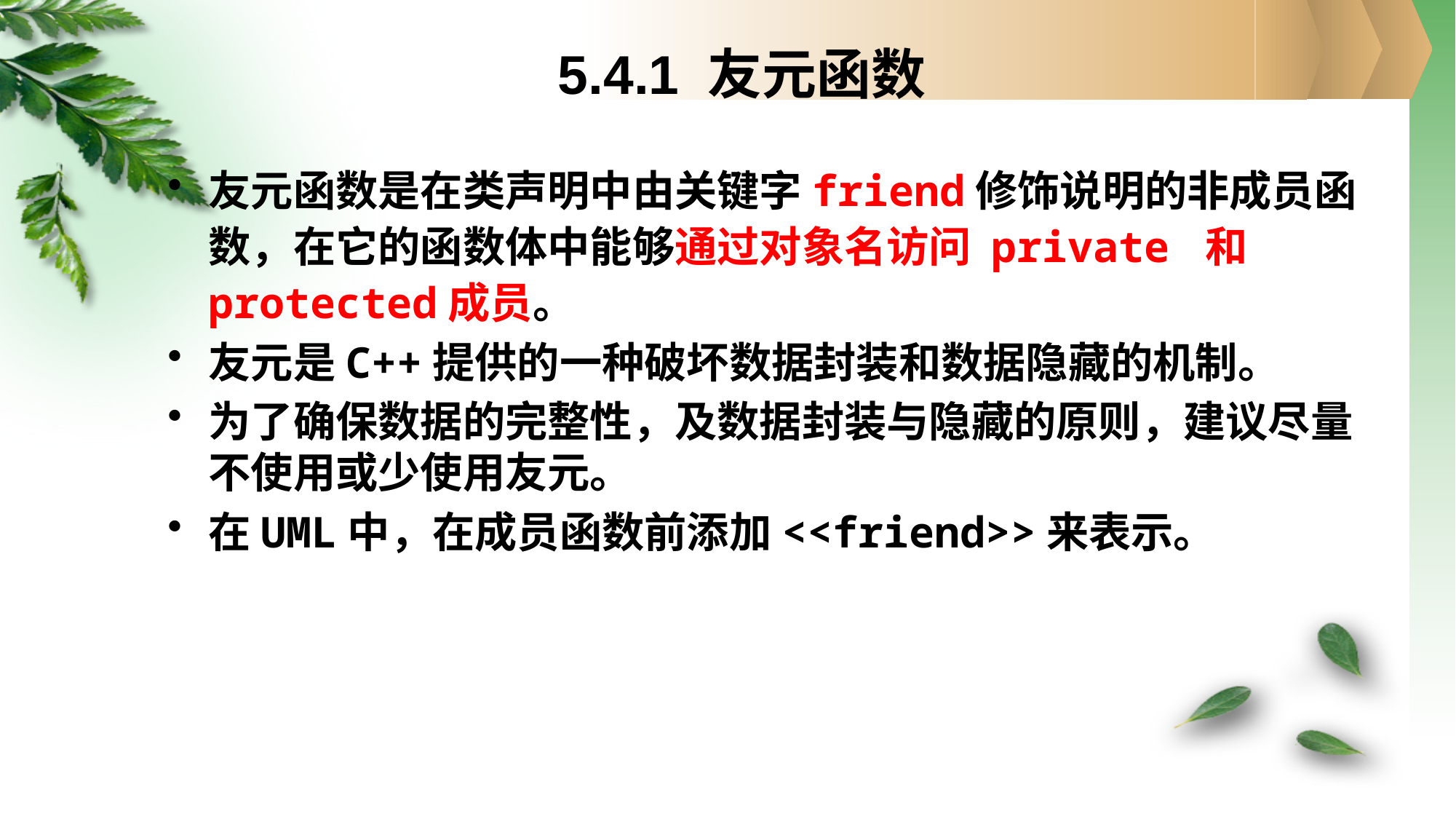

# 5.4.1 友元函数
友元函数是在类声明中由关键字friend修饰说明的非成员函数，在它的函数体中能够通过对象名访问 private 和 protected成员。
友元是C++提供的一种破坏数据封装和数据隐藏的机制。
为了确保数据的完整性，及数据封装与隐藏的原则，建议尽量不使用或少使用友元。
在UML中，在成员函数前添加<<friend>>来表示。